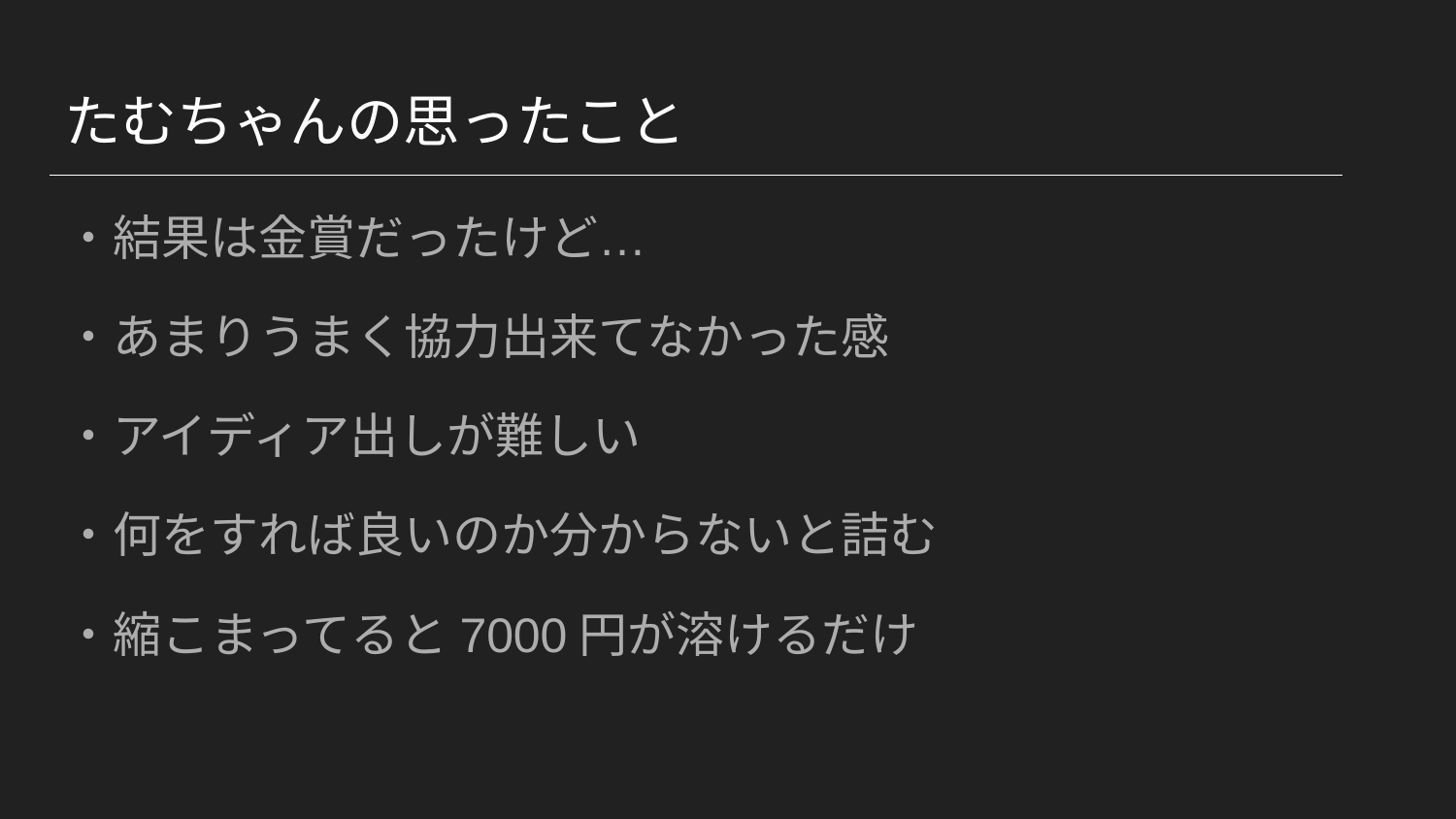

# たむちゃんの思ったこと
・結果は金賞だったけど…
・あまりうまく協力出来てなかった感
・アイディア出しが難しい
・何をすれば良いのか分からないと詰む
・縮こまってると7000円が溶けるだけ